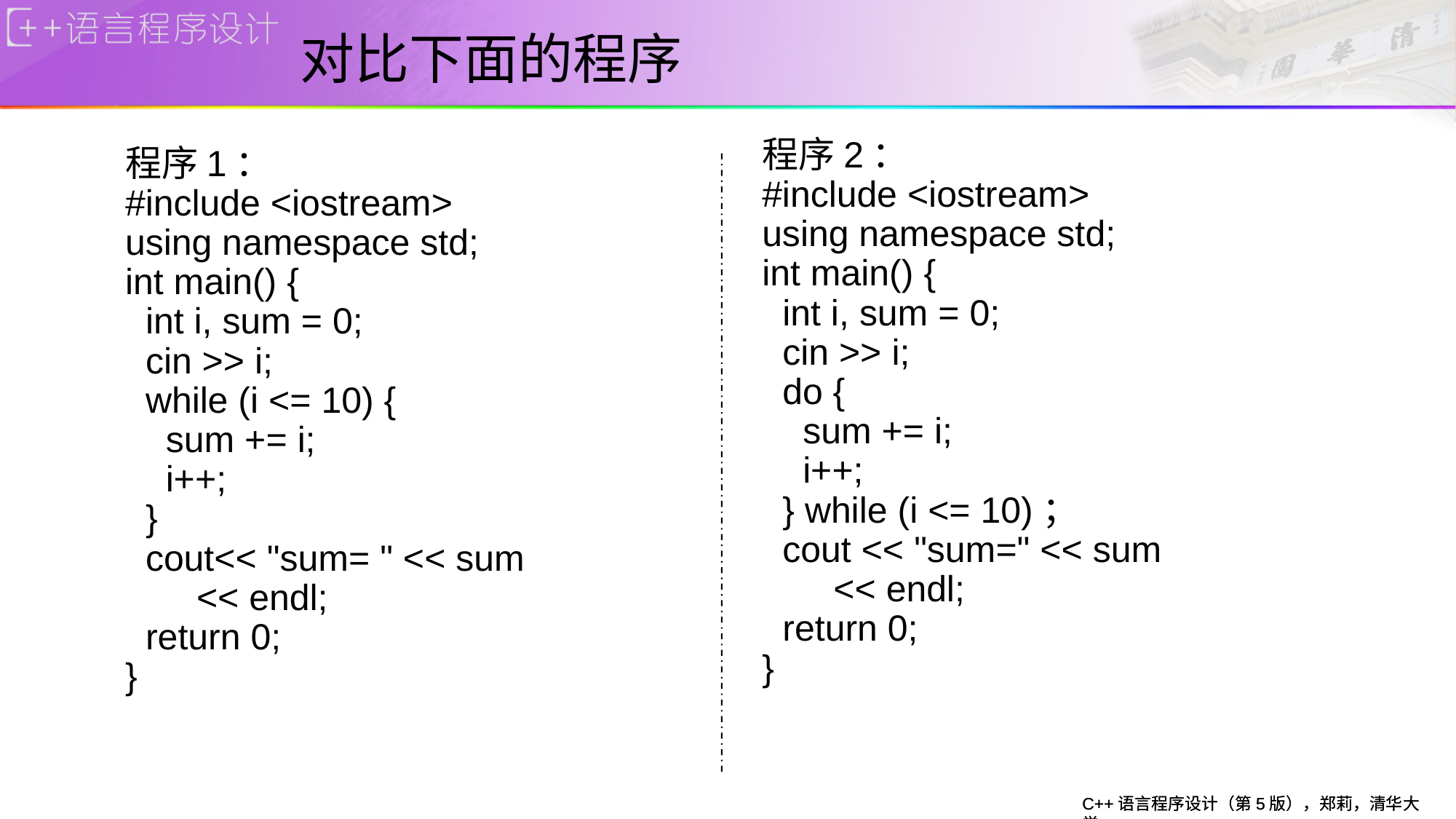

# 对比下面的程序
程序2：
#include <iostream>
using namespace std;
int main() {
  int i, sum = 0;
  cin >> i;
  do {
    sum += i;
    i++;
  } while (i <= 10)；
  cout << "sum=" << sum
       << endl;
  return 0;
}
程序1：
#include <iostream>
using namespace std;
int main() {
  int i, sum = 0;
  cin >> i;
  while (i <= 10) {
    sum += i;
    i++;
  }
  cout<< "sum= " << sum
       << endl;
  return 0;
}